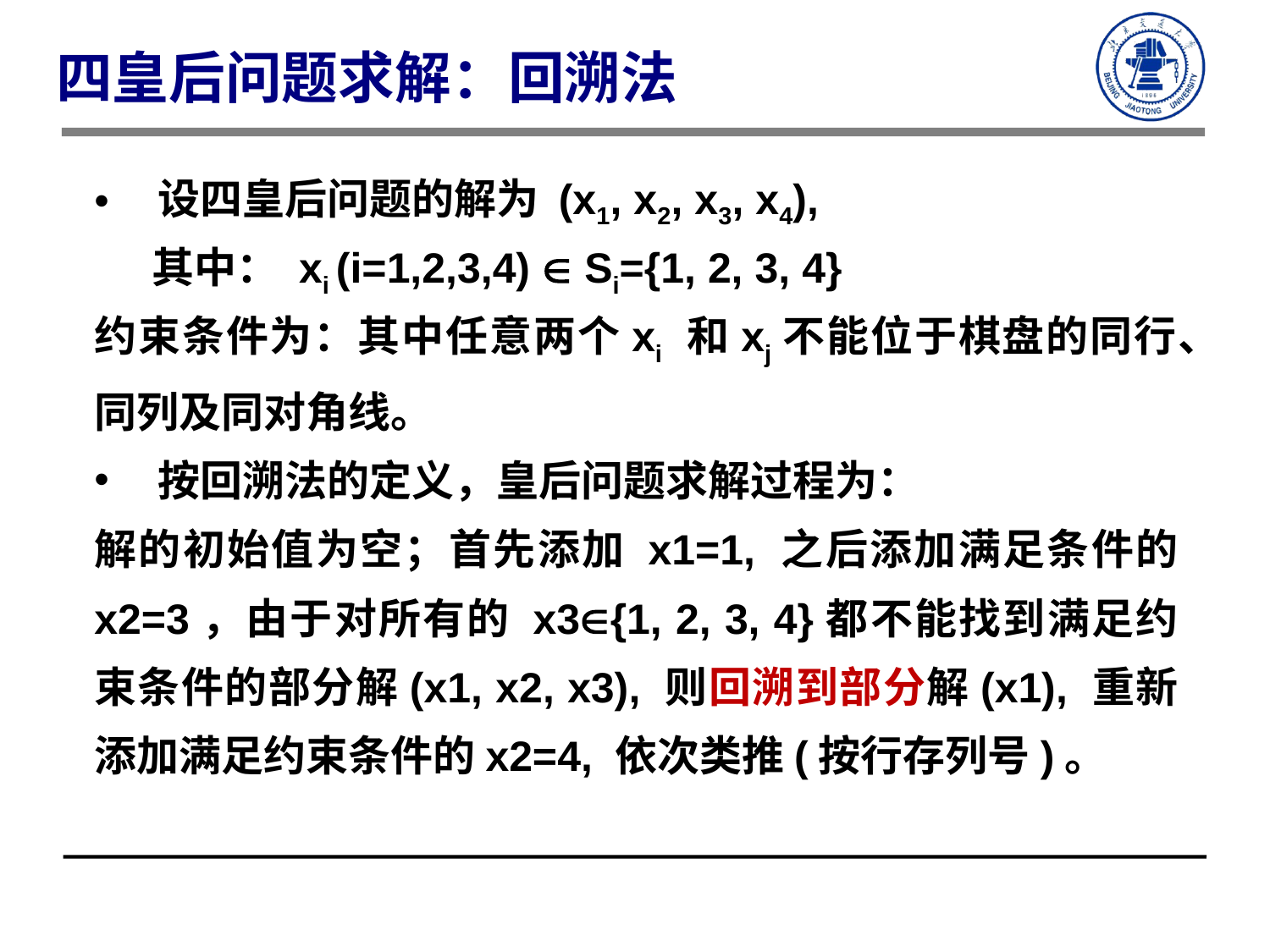

四皇后问题求解：回溯法
设四皇后问题的解为 (x1, x2, x3, x4),
     其中： xi (i=1,2,3,4) ∈ Si={1, 2, 3, 4}
约束条件为：其中任意两个xi 和xj不能位于棋盘的同行、同列及同对角线。
按回溯法的定义，皇后问题求解过程为：
解的初始值为空；首先添加 x1=1, 之后添加满足条件的 x2=3，由于对所有的 x3∈{1, 2, 3, 4}都不能找到满足约束条件的部分解(x1, x2, x3), 则回溯到部分解(x1), 重新添加满足约束条件的x2=4, 依次类推(按行存列号)。